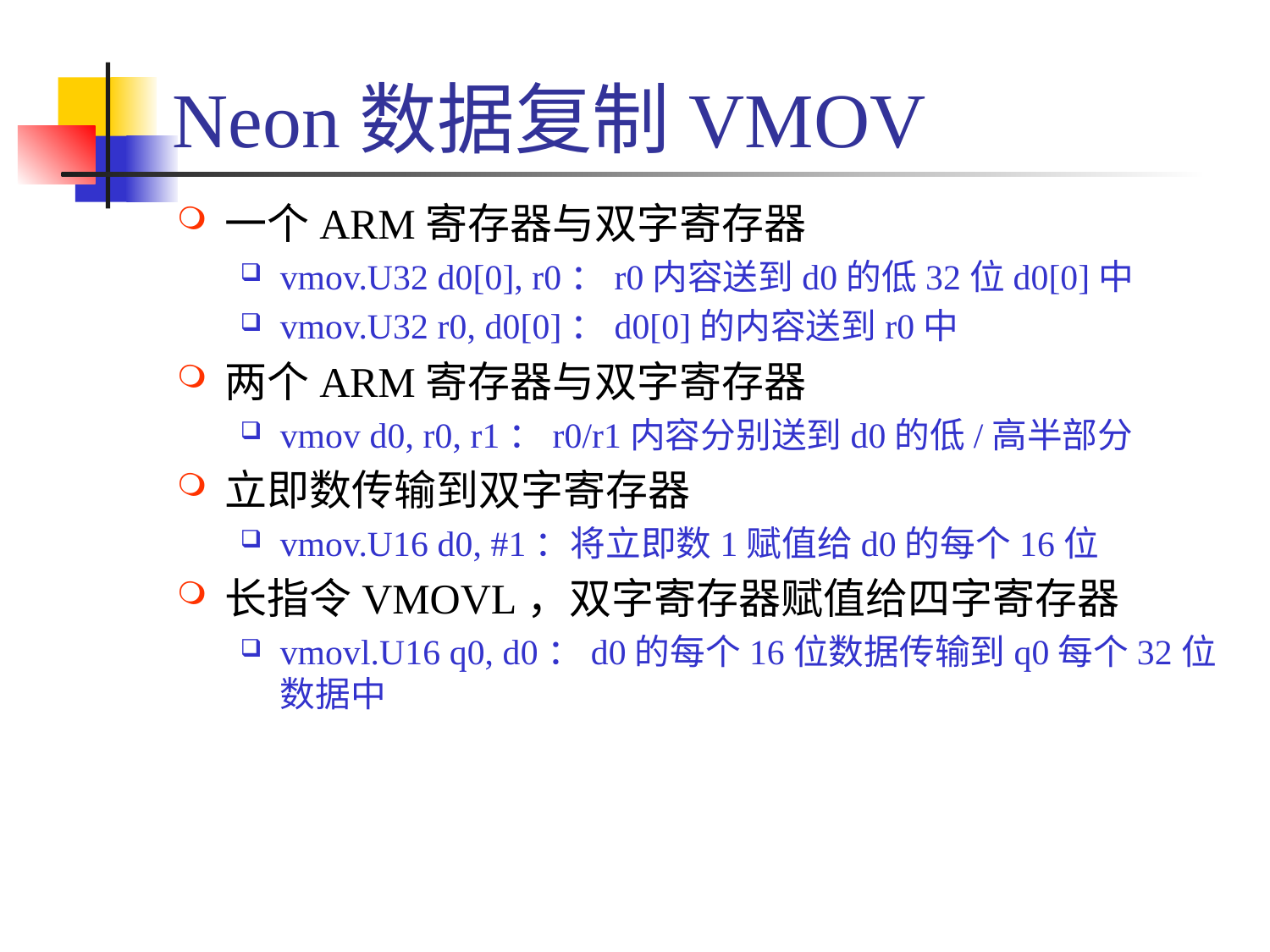

# Neon数据复制VMOV
一个ARM寄存器与双字寄存器
vmov.U32 d0[0], r0：r0内容送到d0的低32位d0[0]中
vmov.U32 r0, d0[0]：d0[0]的内容送到r0中
两个ARM寄存器与双字寄存器
vmov d0, r0, r1：r0/r1内容分别送到d0的低/高半部分
立即数传输到双字寄存器
vmov.U16 d0, #1：将立即数1赋值给d0的每个16位
长指令VMOVL，双字寄存器赋值给四字寄存器
vmovl.U16 q0, d0：d0的每个16位数据传输到q0每个32位数据中